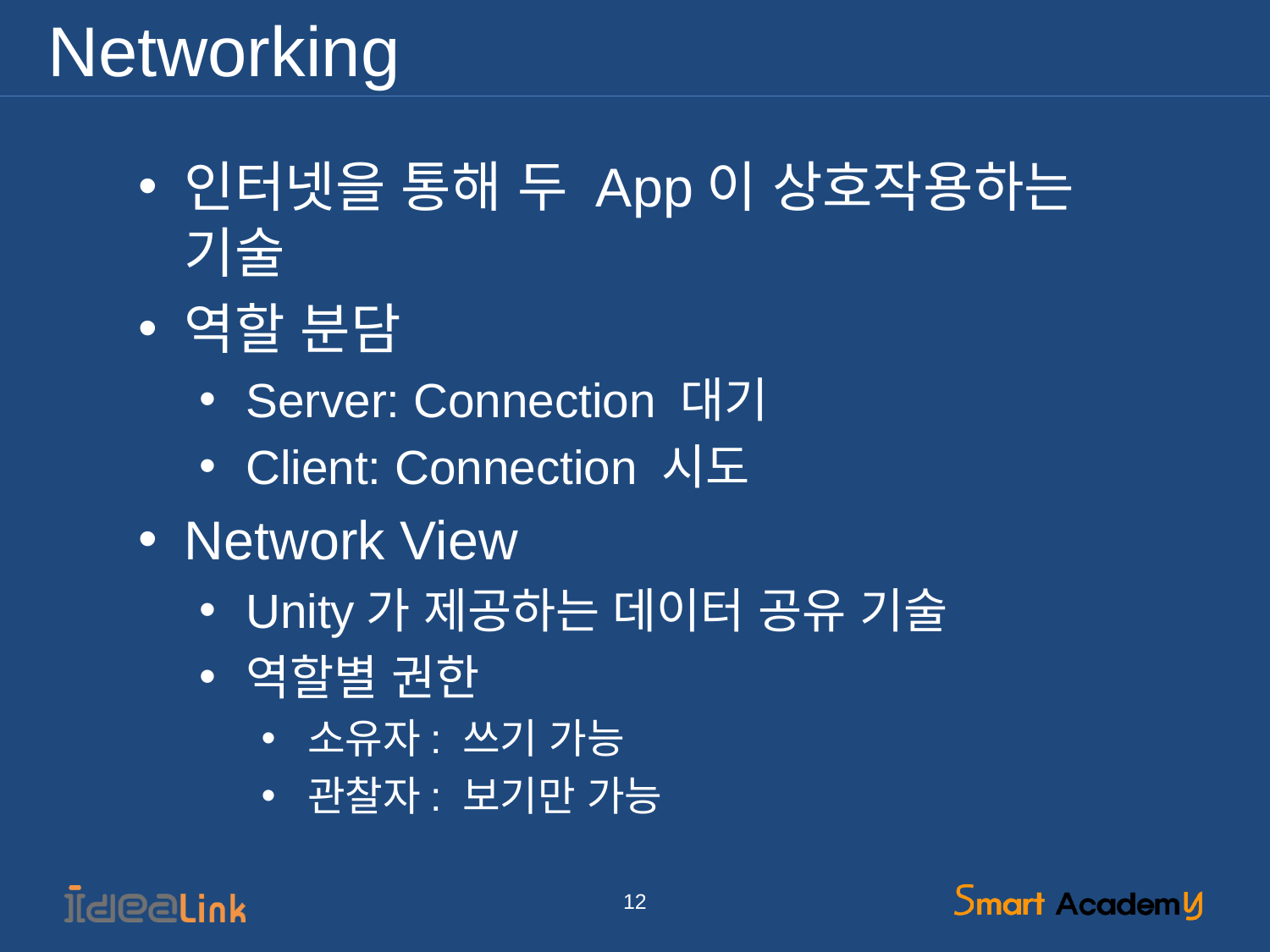

# Networking
인터넷을 통해 두 App이 상호작용하는 기술
역할 분담
Server: Connection 대기
Client: Connection 시도
Network View
Unity가 제공하는 데이터 공유 기술
역할별 권한
소유자: 쓰기 가능
관찰자: 보기만 가능
12